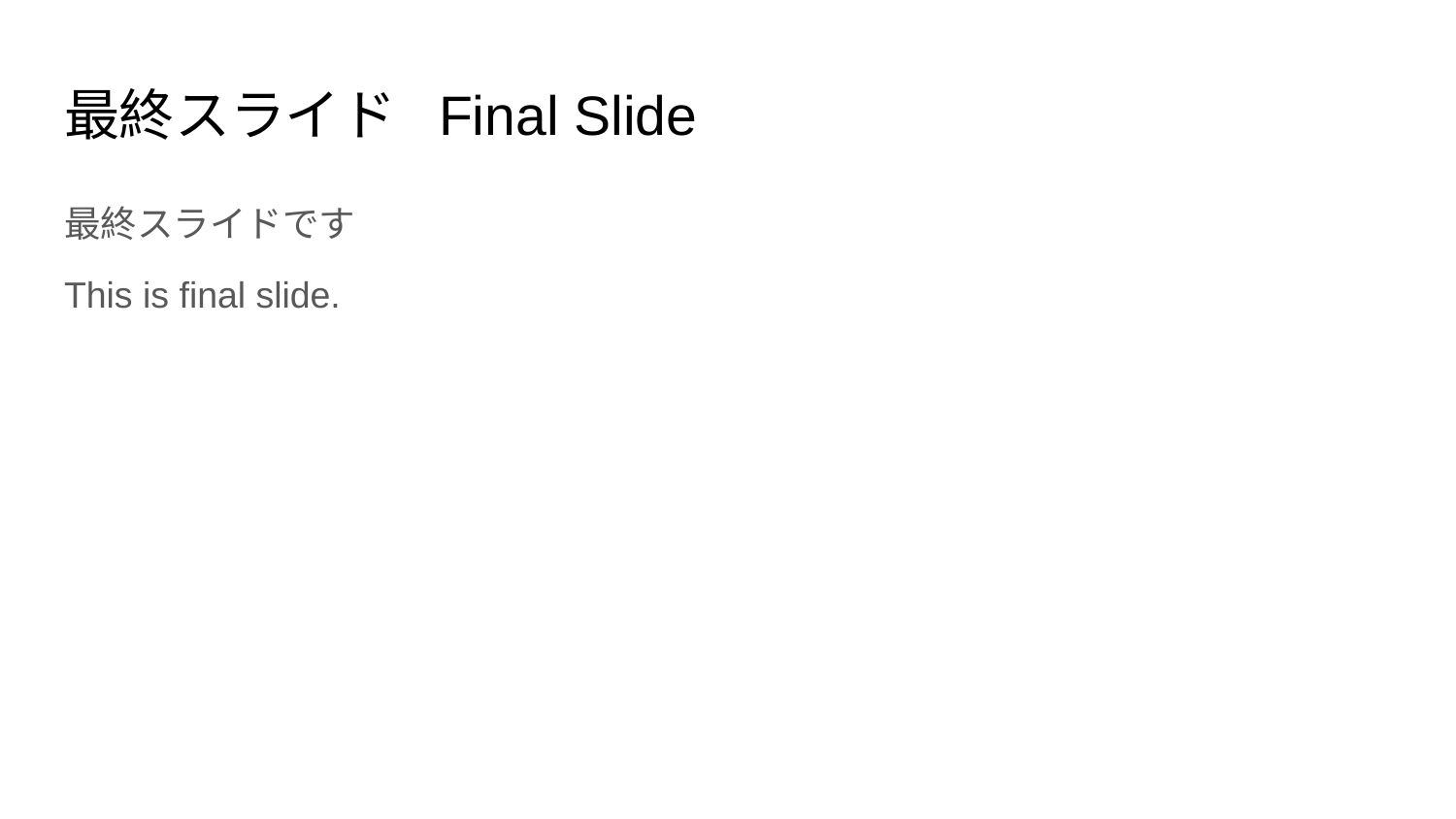

# 最終スライド  Final Slide
最終スライドです
This is final slide.